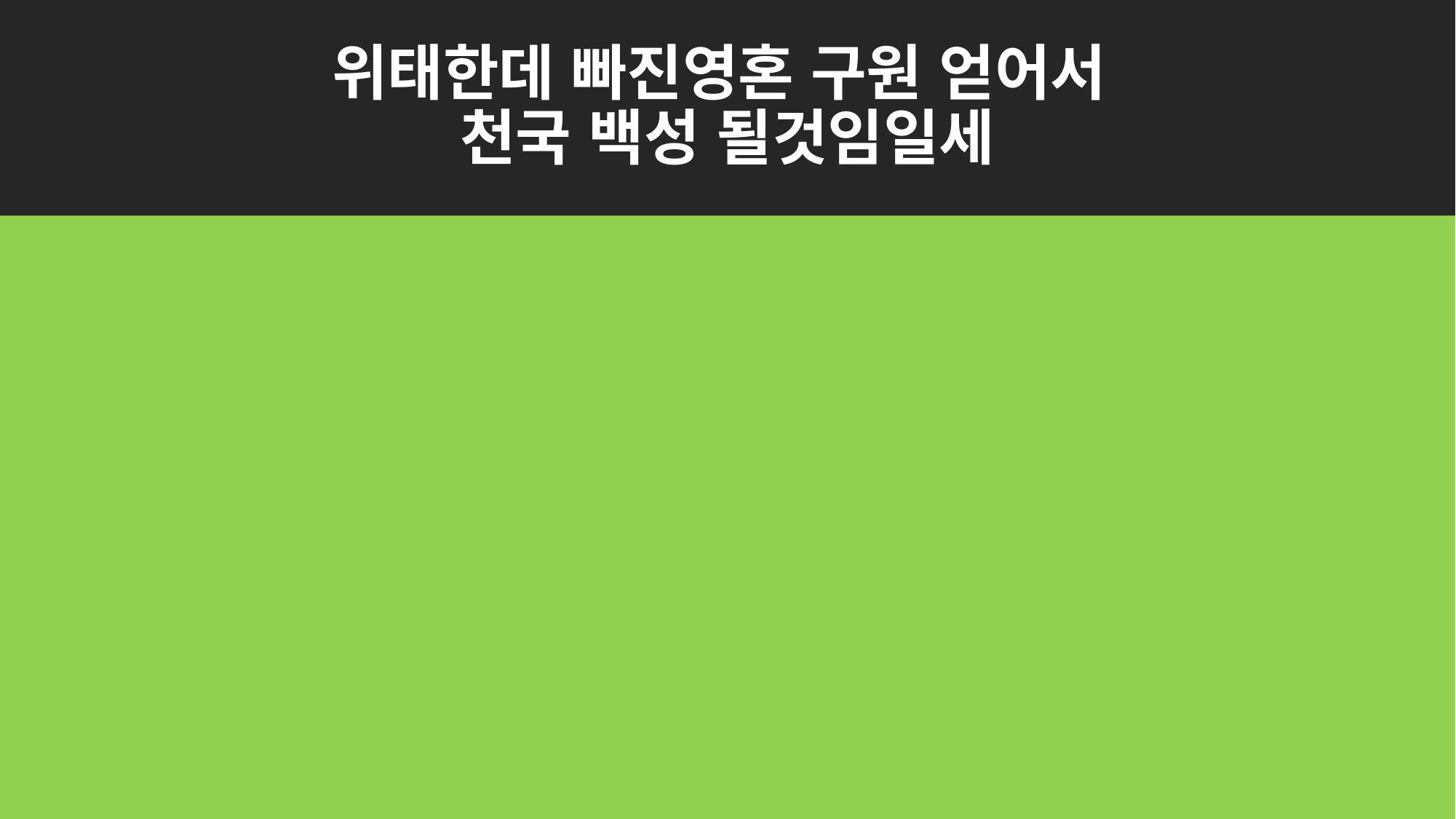

# 위태한데 빠진영혼 구원 얻어서 천국 백성 될것임일세